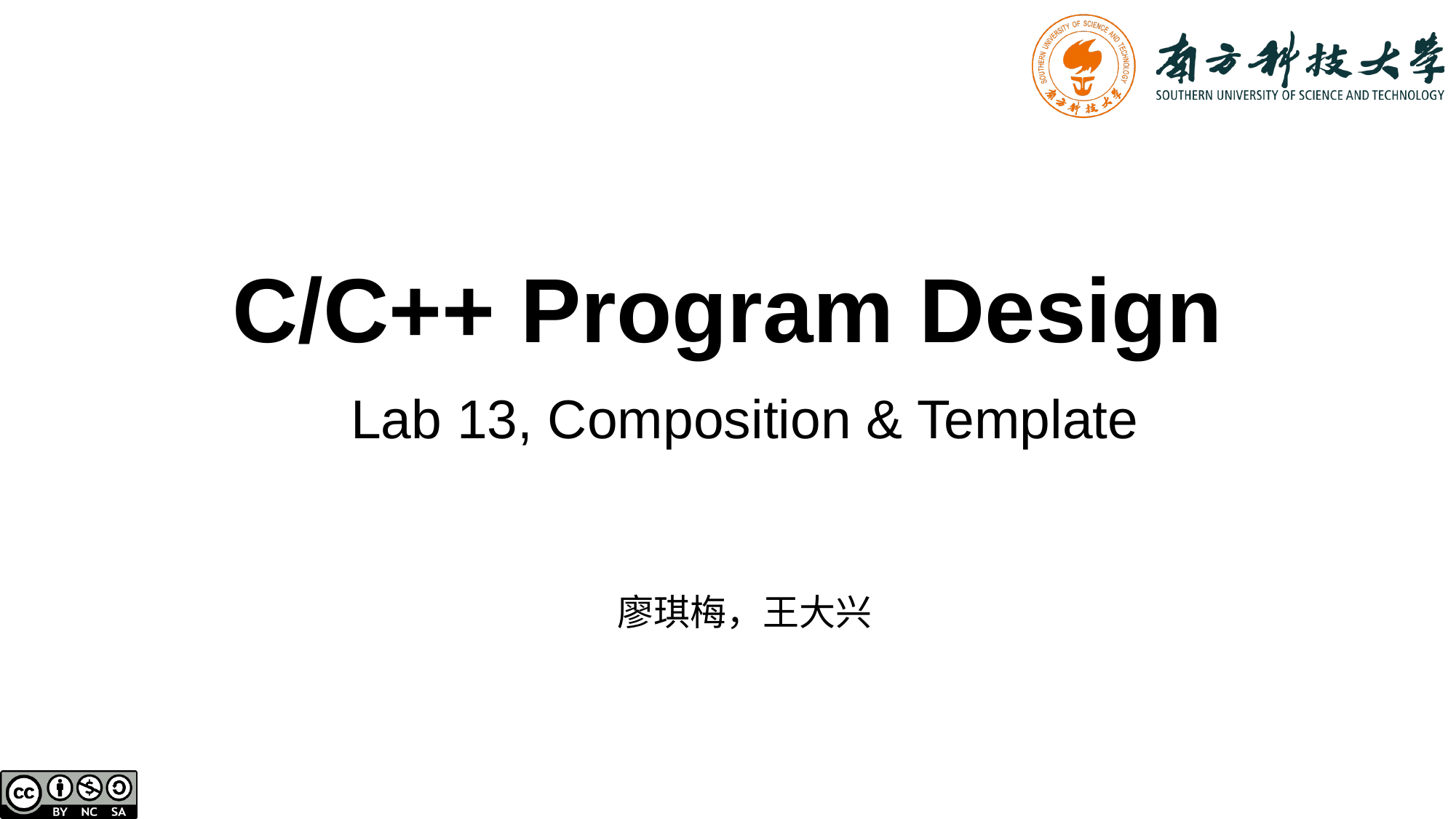

# C/C++ Program Design
Lab 13, Composition & Template

廖琪梅，王大兴